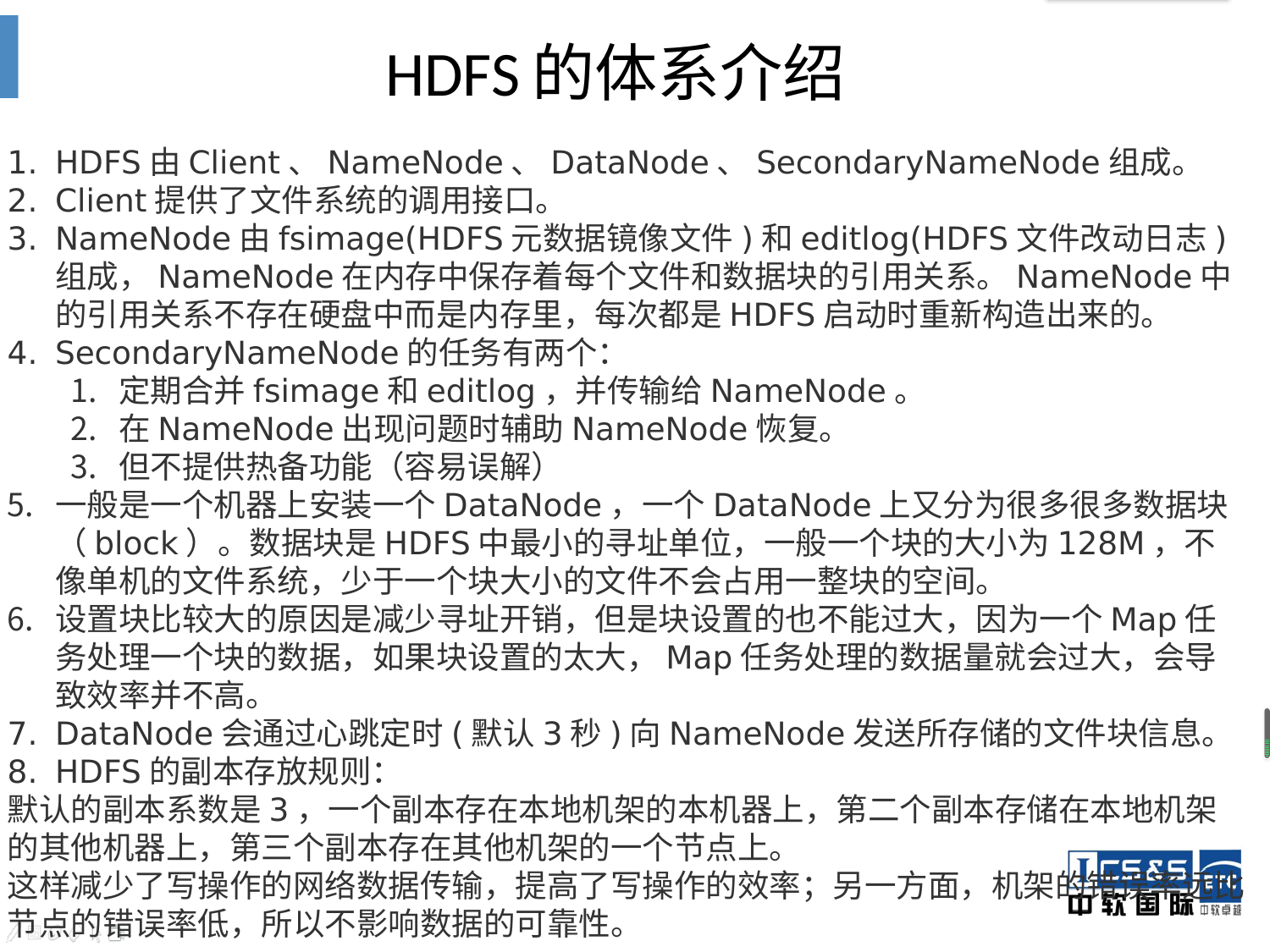

HDFS的体系介绍
HDFS由Client、NameNode、DataNode、SecondaryNameNode组成。
Client提供了文件系统的调用接口。
NameNode由fsimage(HDFS元数据镜像文件)和editlog(HDFS文件改动日志)组成，NameNode在内存中保存着每个文件和数据块的引用关系。NameNode中的引用关系不存在硬盘中而是内存里，每次都是HDFS启动时重新构造出来的。
SecondaryNameNode的任务有两个：
定期合并fsimage和editlog，并传输给NameNode。
在NameNode出现问题时辅助NameNode恢复。
但不提供热备功能（容易误解）
一般是一个机器上安装一个DataNode，一个DataNode上又分为很多很多数据块（block）。数据块是HDFS中最小的寻址单位，一般一个块的大小为128M，不像单机的文件系统，少于一个块大小的文件不会占用一整块的空间。
设置块比较大的原因是减少寻址开销，但是块设置的也不能过大，因为一个Map任务处理一个块的数据，如果块设置的太大，Map任务处理的数据量就会过大，会导致效率并不高。
DataNode会通过心跳定时(默认3秒)向NameNode发送所存储的文件块信息。
HDFS的副本存放规则：
默认的副本系数是3，一个副本存在本地机架的本机器上，第二个副本存储在本地机架的其他机器上，第三个副本存在其他机架的一个节点上。
这样减少了写操作的网络数据传输，提高了写操作的效率；另一方面，机架的错误率远比节点的错误率低，所以不影响数据的可靠性。